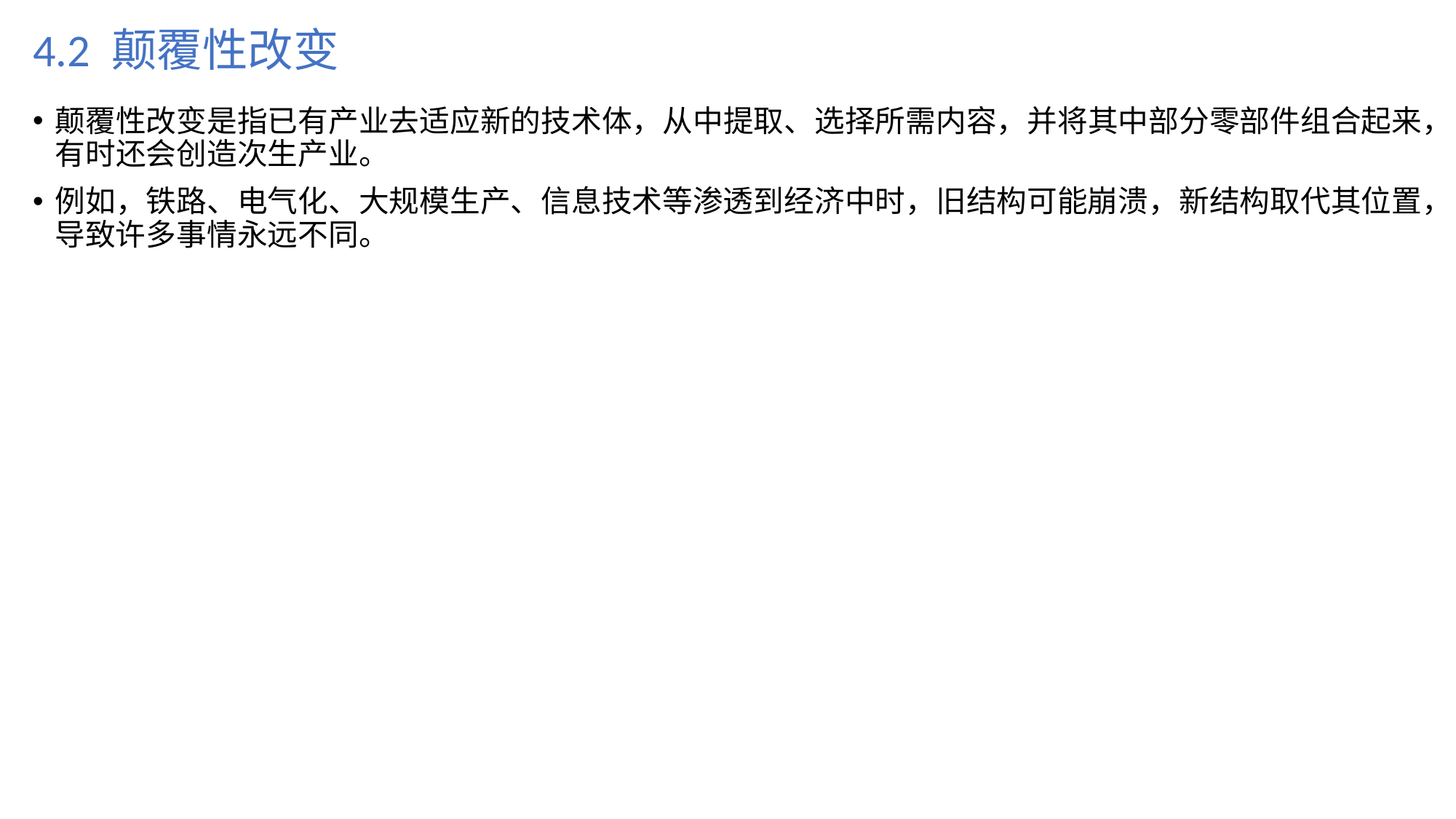

# 4.2 颠覆性改变
颠覆性改变是指已有产业去适应新的技术体，从中提取、选择所需内容，并将其中部分零部件组合起来，有时还会创造次生产业。
例如，铁路、电气化、大规模生产、信息技术等渗透到经济中时，旧结构可能崩溃，新结构取代其位置，导致许多事情永远不同。